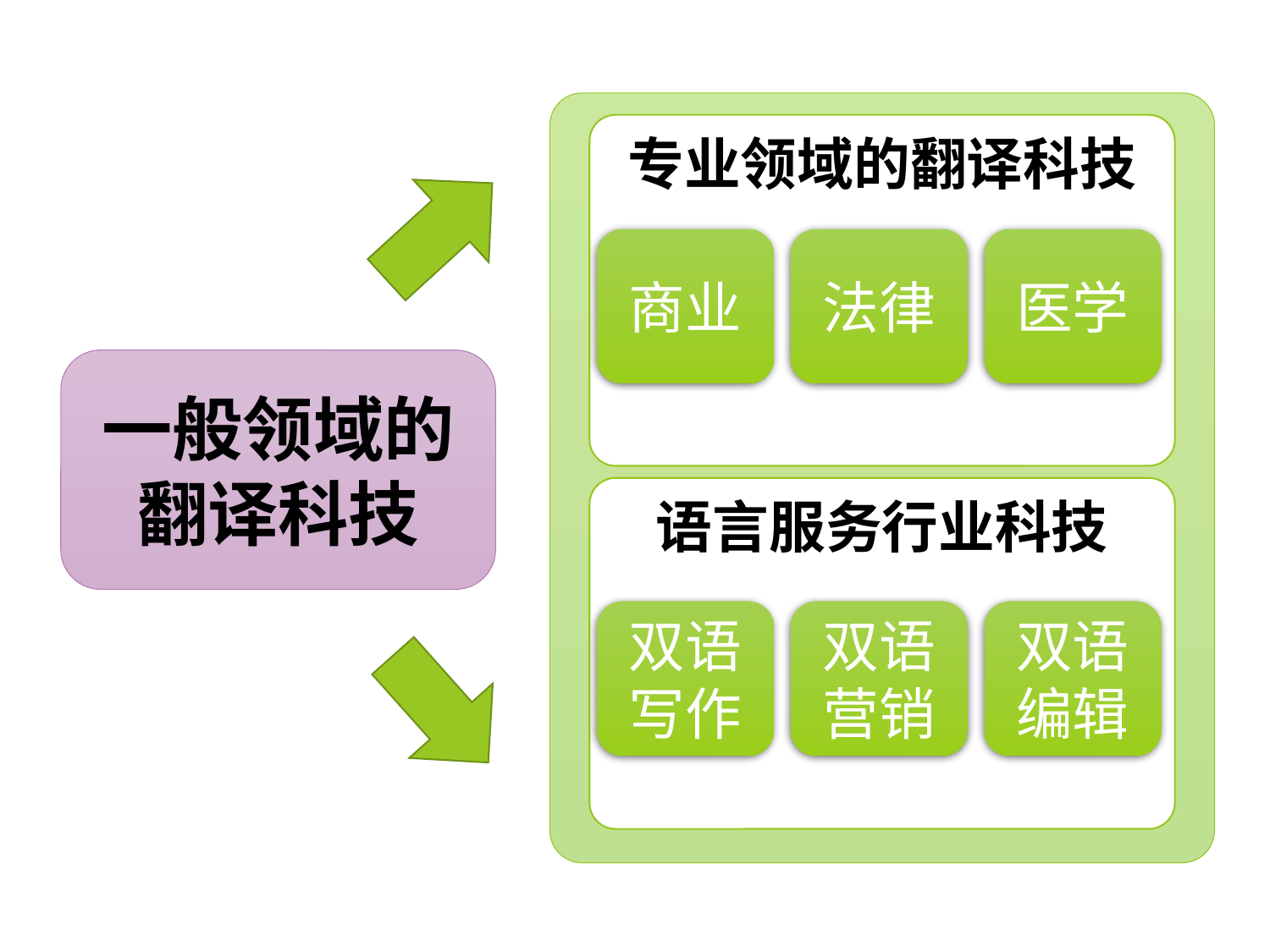

专业领域的翻译科技

法律
医学
商业
一般领域的
翻译科技
语言服务行业科技
双语营销
双语编辑
双语写作